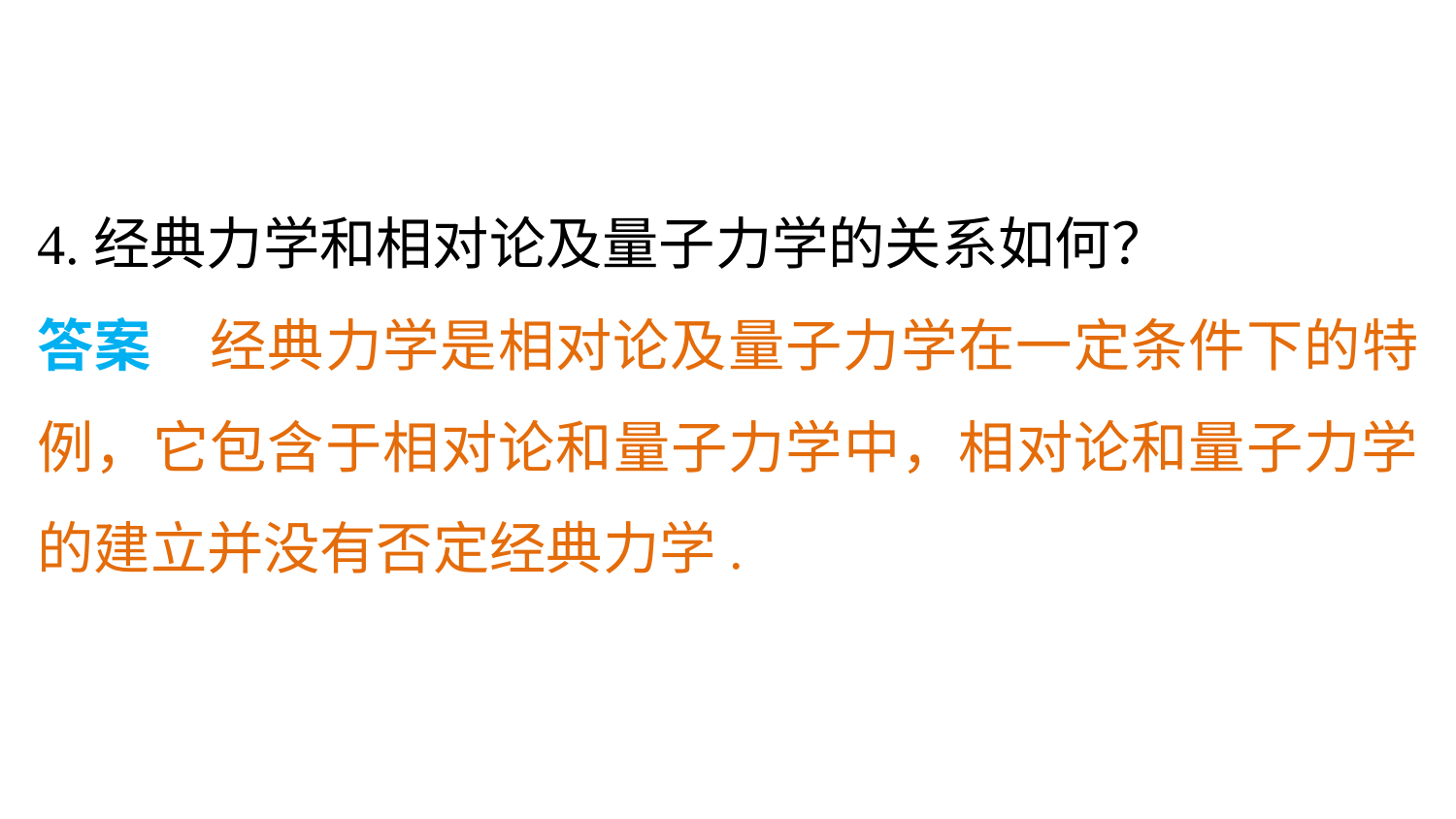

4.经典力学和相对论及量子力学的关系如何？
答案　经典力学是相对论及量子力学在一定条件下的特例，它包含于相对论和量子力学中，相对论和量子力学的建立并没有否定经典力学.